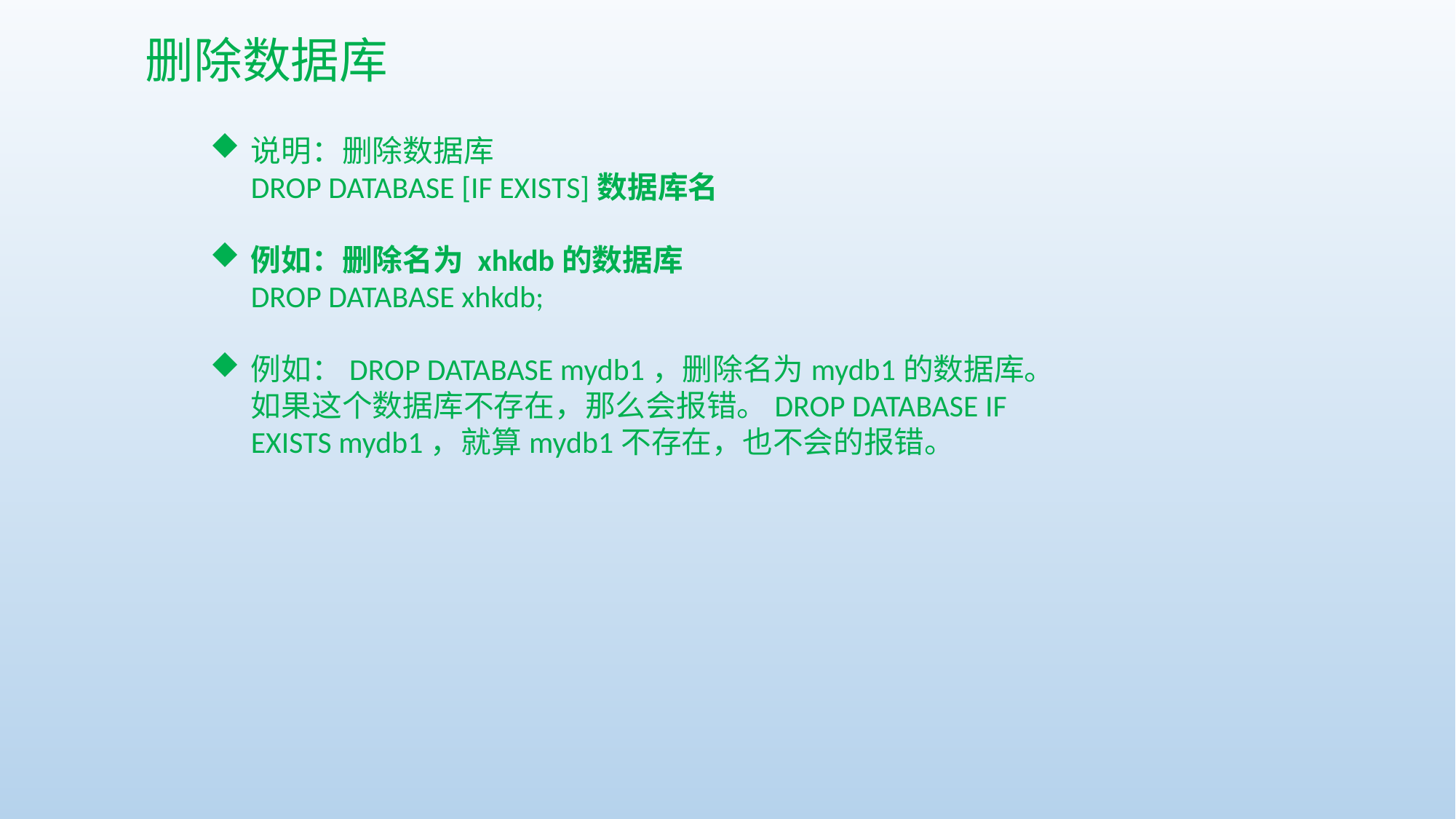

删除数据库
说明：删除数据库
DROP DATABASE [IF EXISTS]数据库名

例如：删除名为 xhkdb的数据库
DROP DATABASE xhkdb;

例如：DROP DATABASE mydb1，删除名为mydb1的数据库。如果这个数据库不存在，那么会报错。DROP DATABASE IF EXISTS mydb1，就算mydb1不存在，也不会的报错。